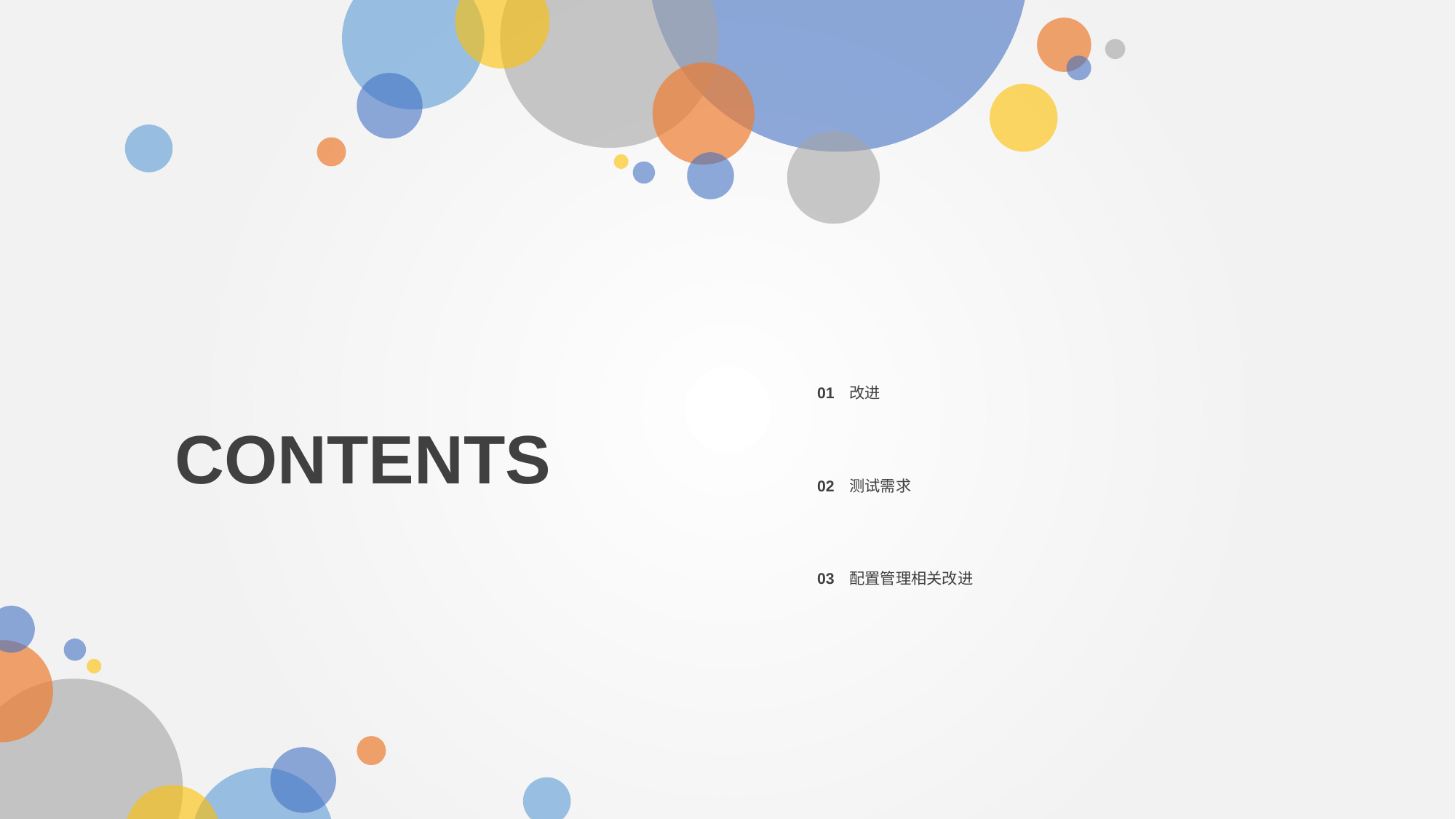

01   改进
CONTENTS
02   测试需求
03   配置管理相关改进